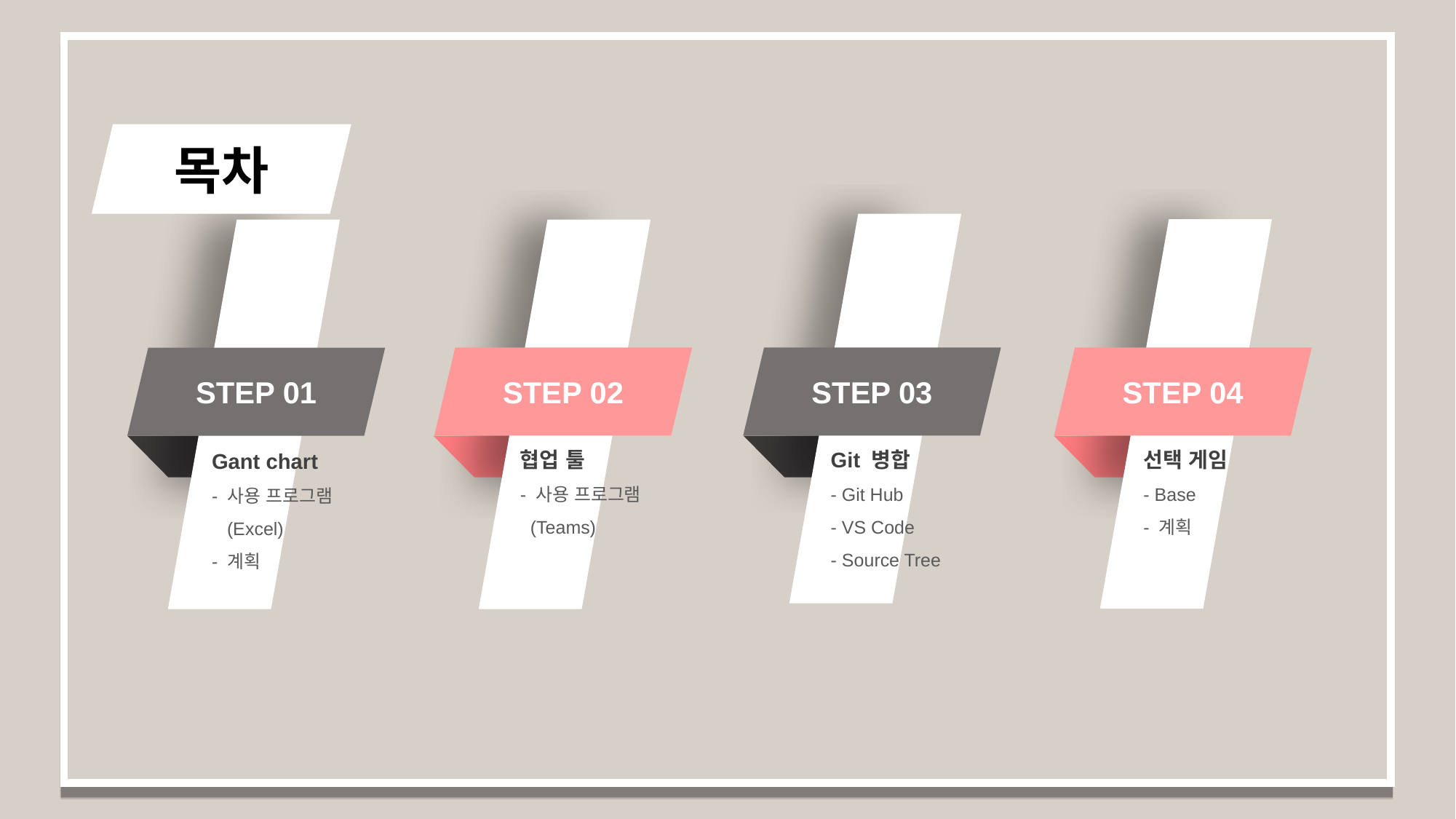

목차

STEP 02
STEP 03
STEP 04
STEP 01
협업 툴
- 사용 프로그램
  (Teams)
Git 병합
- Git Hub
- VS Code
- Source Tree
선택 게임
- Base
- 계획

Gant chart
- 사용 프로그램
   (Excel)
- 계획